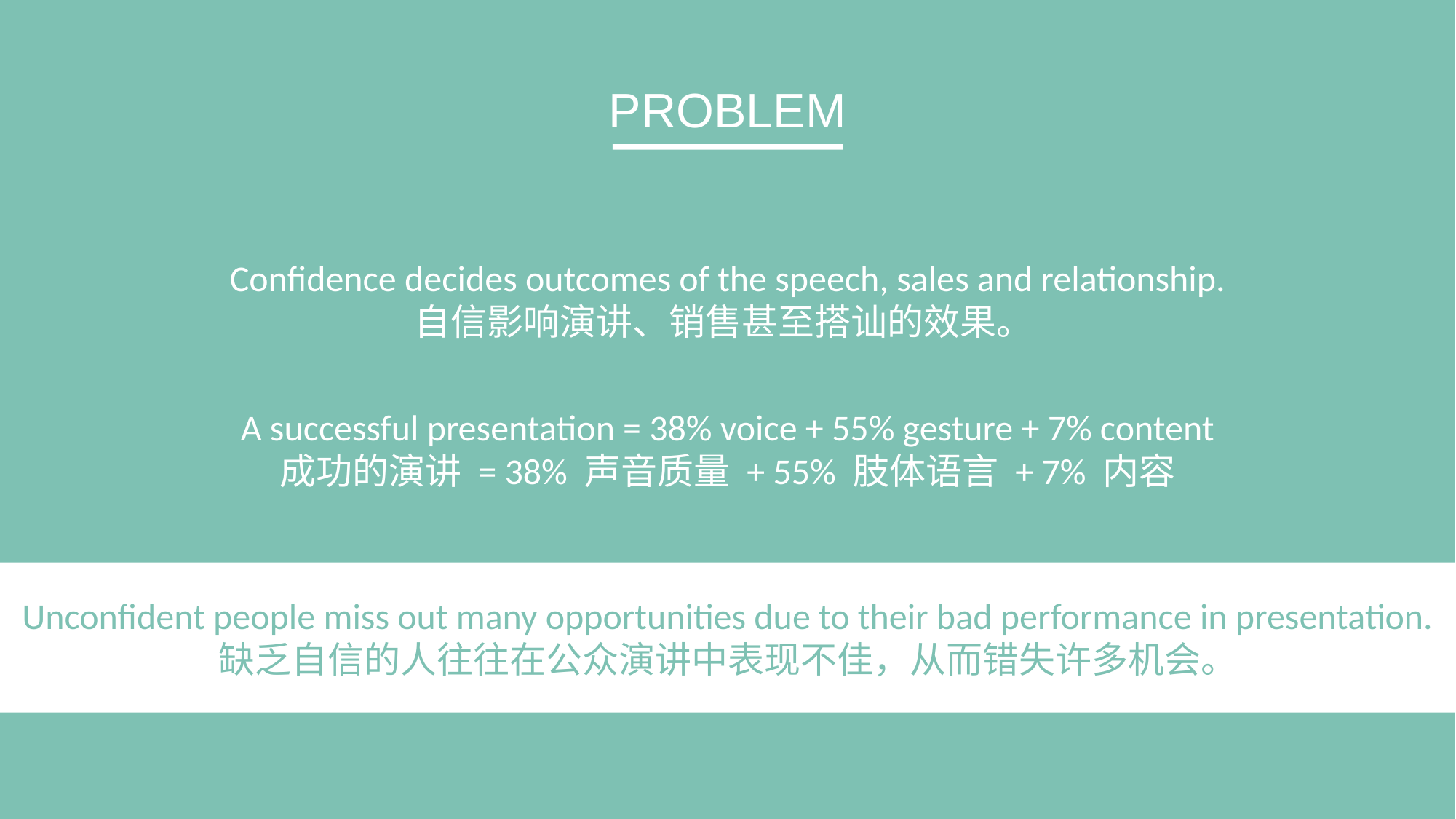

PROBLEM

Confidence decides outcomes of the speech, sales and relationship.
自信影响演讲、销售甚至搭讪的效果。
A successful presentation = 38% voice + 55% gesture + 7% content
成功的演讲 = 38% 声音质量 + 55% 肢体语言 + 7% 内容

Unconfident people miss out many opportunities due to their bad performance in presentation.
缺乏自信的人往往在公众演讲中表现不佳，从而错失许多机会。
3